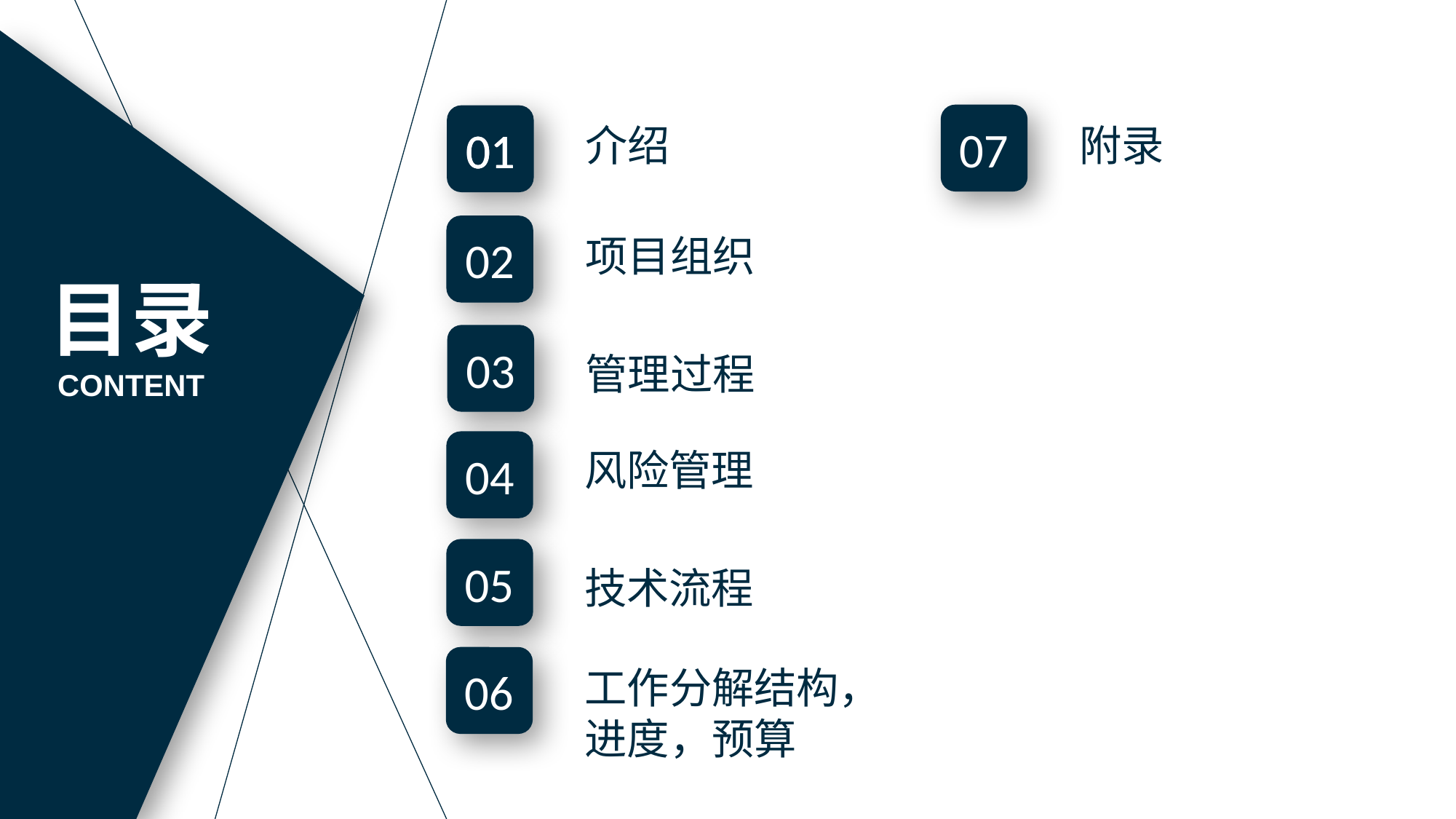

附录
07

介绍
01
01
01

项目组织
02
目录
CONTENT

03
管理过程

风险管理
04

05
技术流程

工作分解结构，进度，预算
06